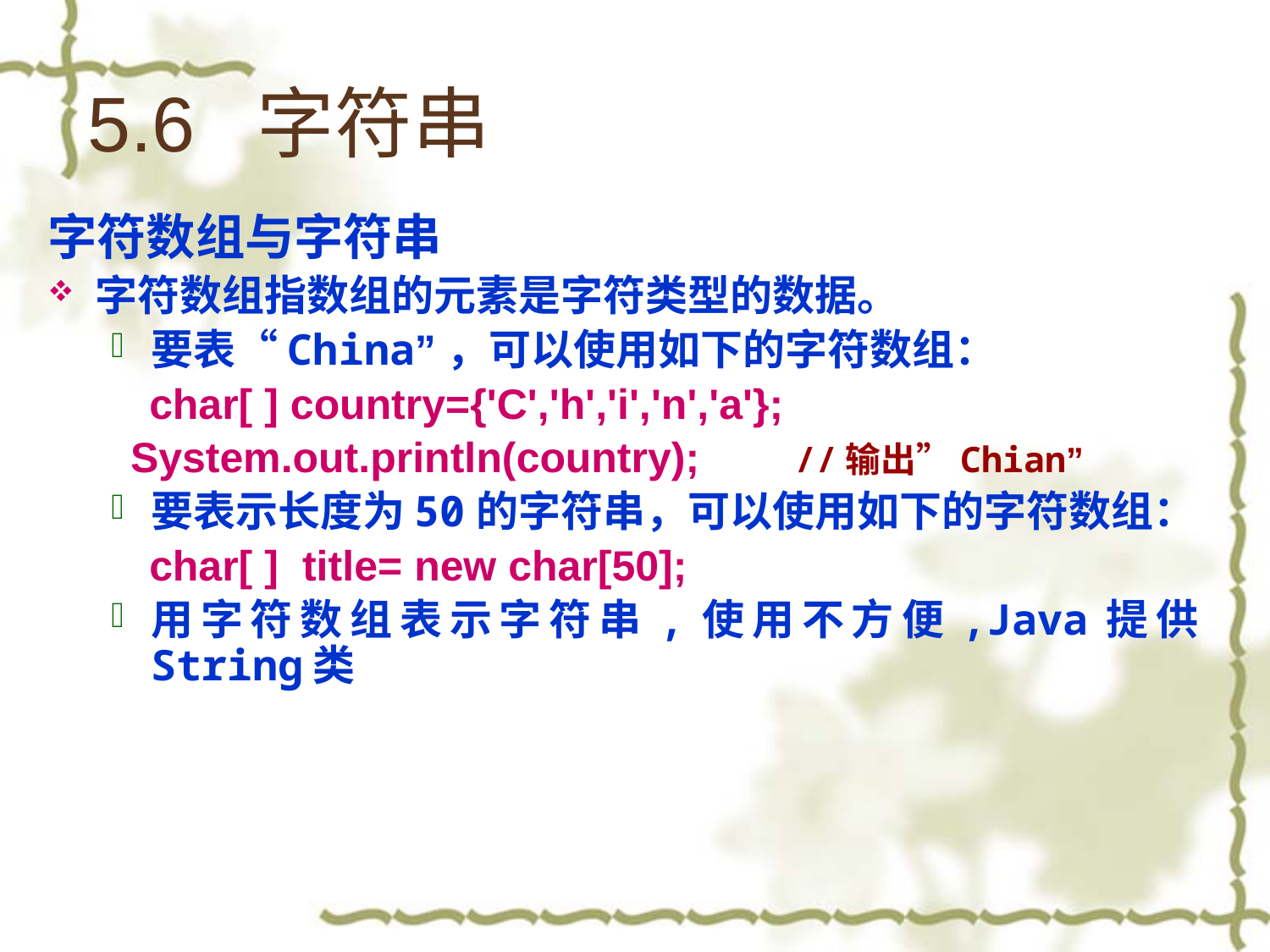

# 5.6  字符串
字符数组与字符串
字符数组指数组的元素是字符类型的数据。
要表“China”，可以使用如下的字符数组：
    char[ ] country={'C','h','i','n','a'};
       System.out.println(country);        //输出”Chian”
要表示长度为50的字符串，可以使用如下的字符数组：
    char[ ]  title= new char[50];
用字符数组表示字符串,使用不方便,Java提供String类